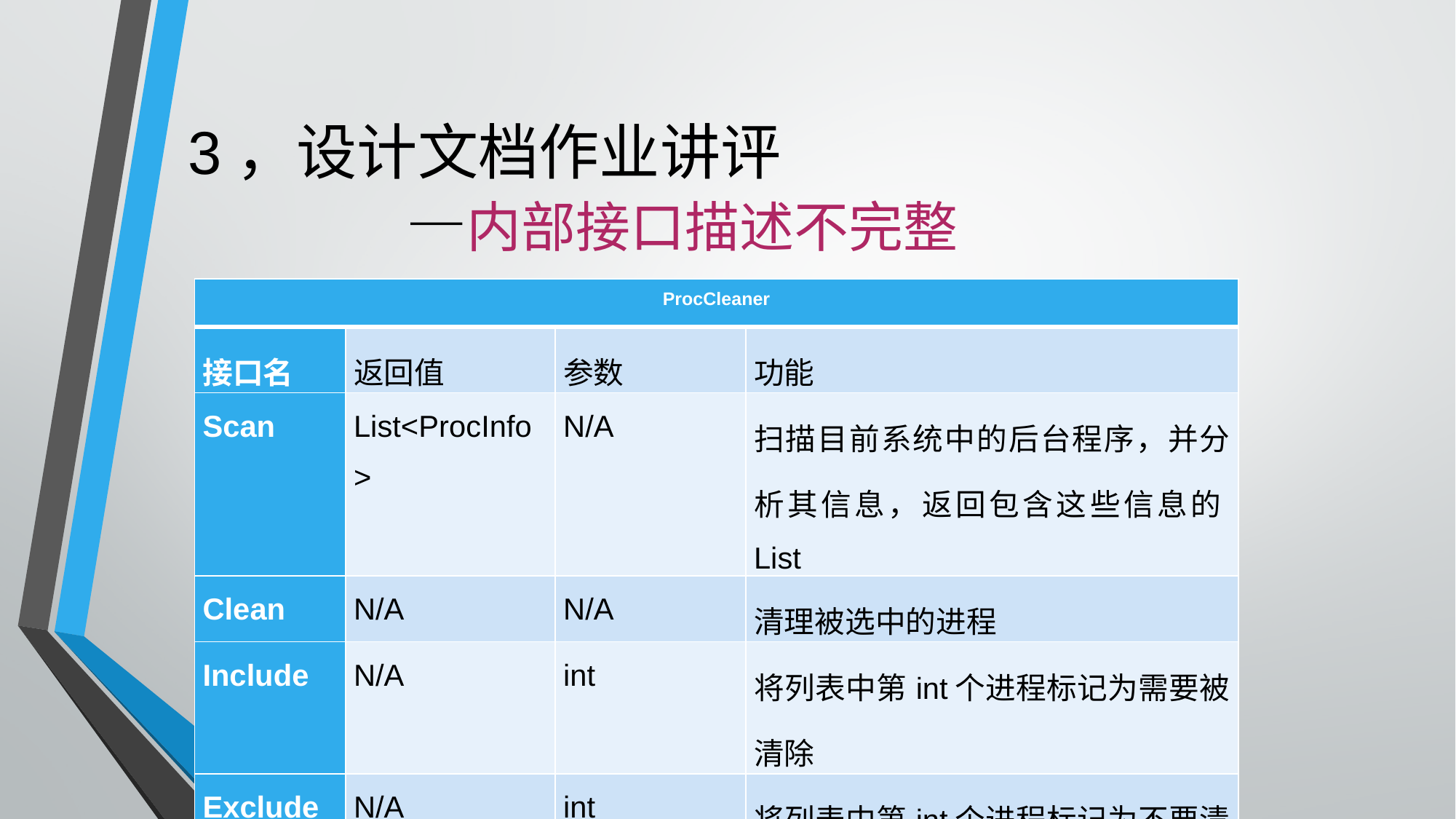

# 3，设计文档作业讲评 —内部接口描述不完整
| ProcCleaner |  |  |  |
| --- | --- | --- | --- |
| 接口名 | 返回值 | 参数 | 功能 |
| Scan | List<ProcInfo> | N/A | 扫描目前系统中的后台程序，并分析其信息，返回包含这些信息的List |
| Clean | N/A | N/A | 清理被选中的进程 |
| Include | N/A | int | 将列表中第int个进程标记为需要被清除 |
| Exclude | N/A | int | 将列表中第int个进程标记为不要清除 |